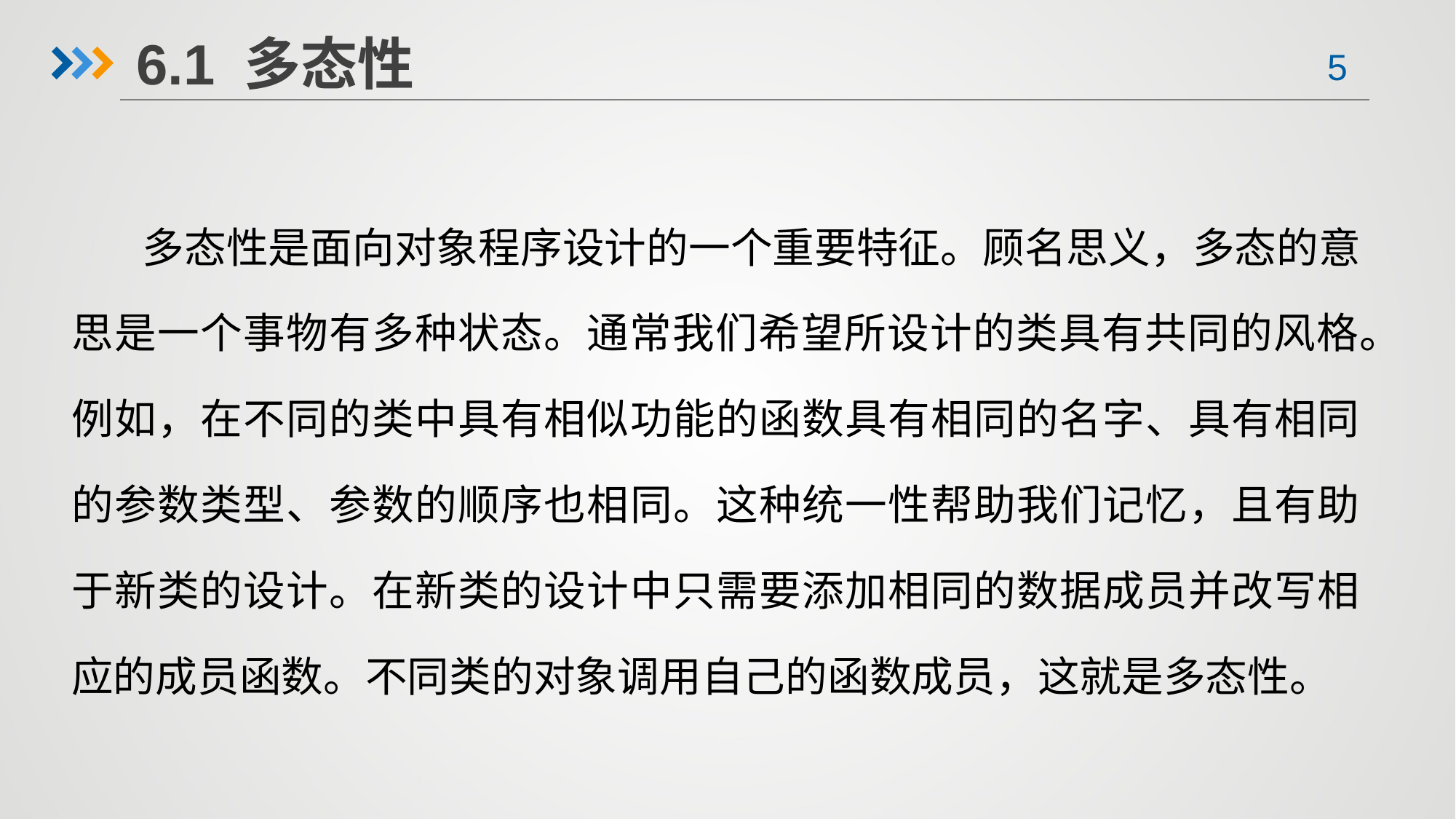

6.1 多态性
     	多态性是面向对象程序设计的一个重要特征。顾名思义，多态的意思是一个事物有多种状态。通常我们希望所设计的类具有共同的风格。例如，在不同的类中具有相似功能的函数具有相同的名字、具有相同的参数类型、参数的顺序也相同。这种统一性帮助我们记忆，且有助于新类的设计。在新类的设计中只需要添加相同的数据成员并改写相应的成员函数。不同类的对象调用自己的函数成员，这就是多态性。